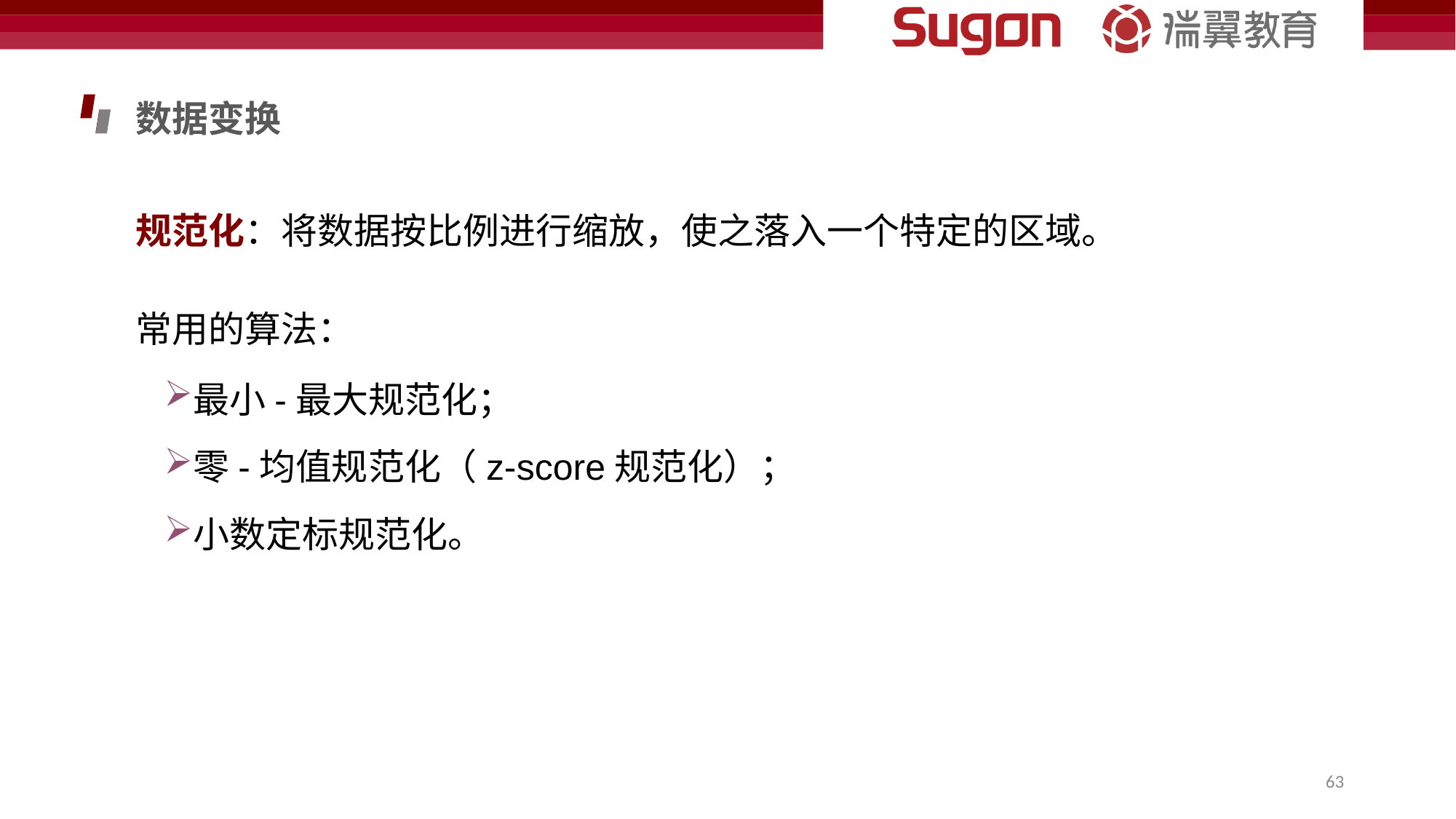

数据变换

规范化：将数据按比例进行缩放，使之落入一个特定的区域。
常用的算法：
最小-最大规范化；
零-均值规范化（z-score规范化）；
小数定标规范化。
63